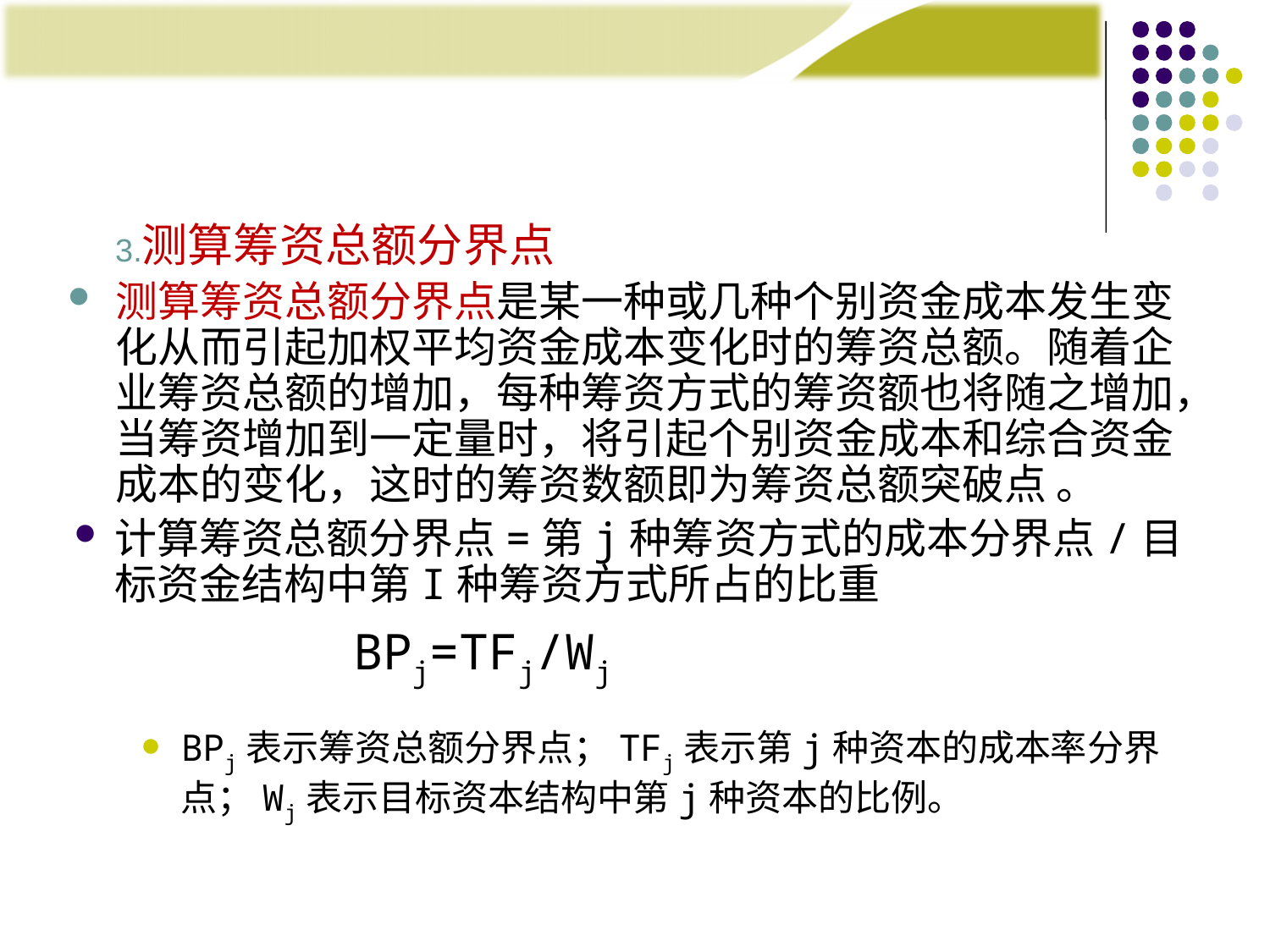

#
测算筹资总额分界点
测算筹资总额分界点是某一种或几种个别资金成本发生变化从而引起加权平均资金成本变化时的筹资总额。随着企业筹资总额的增加，每种筹资方式的筹资额也将随之增加，当筹资增加到一定量时，将引起个别资金成本和综合资金成本的变化，这时的筹资数额即为筹资总额突破点 。
计算筹资总额分界点=第j种筹资方式的成本分界点/目标资金结构中第I种筹资方式所占的比重
         BPj=TFj/Wj

BPj表示筹资总额分界点；TFj表示第j种资本的成本率分界点；Wj表示目标资本结构中第j种资本的比例。